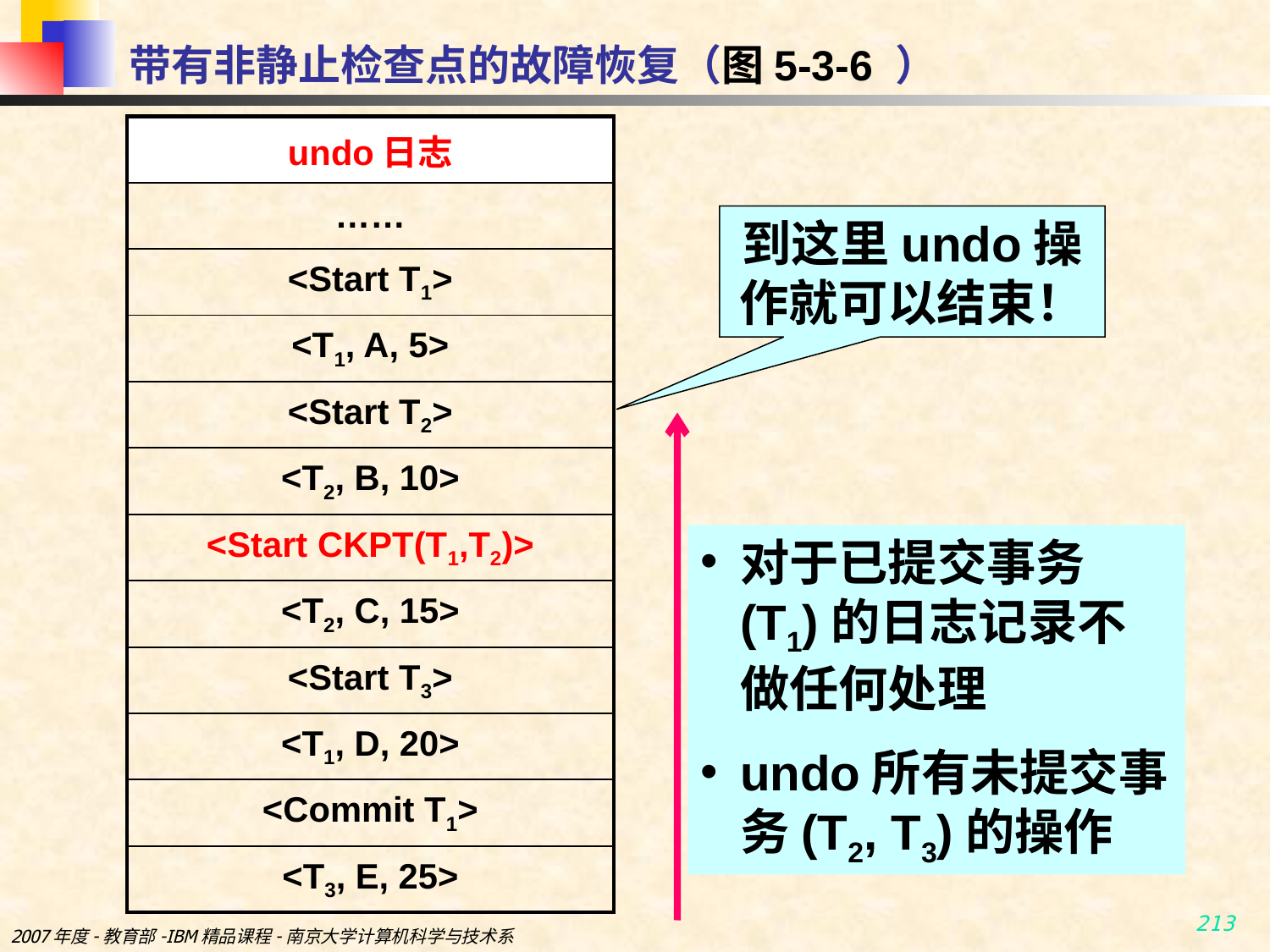

# 带有非静止检查点的故障恢复（图5-3-6 ）
| undo日志 |
| --- |
| …… |
| <Start T1> |
| <T1, A, 5> |
| <Start T2> |
| <T2, B, 10> |
| <Start CKPT(T1,T2)> |
| <T2, C, 15> |
| <Start T3> |
| <T1, D, 20> |
| <Commit T1> |
| <T3, E, 25> |
到这里undo操作就可以结束！

对于已提交事务(T1)的日志记录不做任何处理
undo所有未提交事务(T2, T3)的操作
213